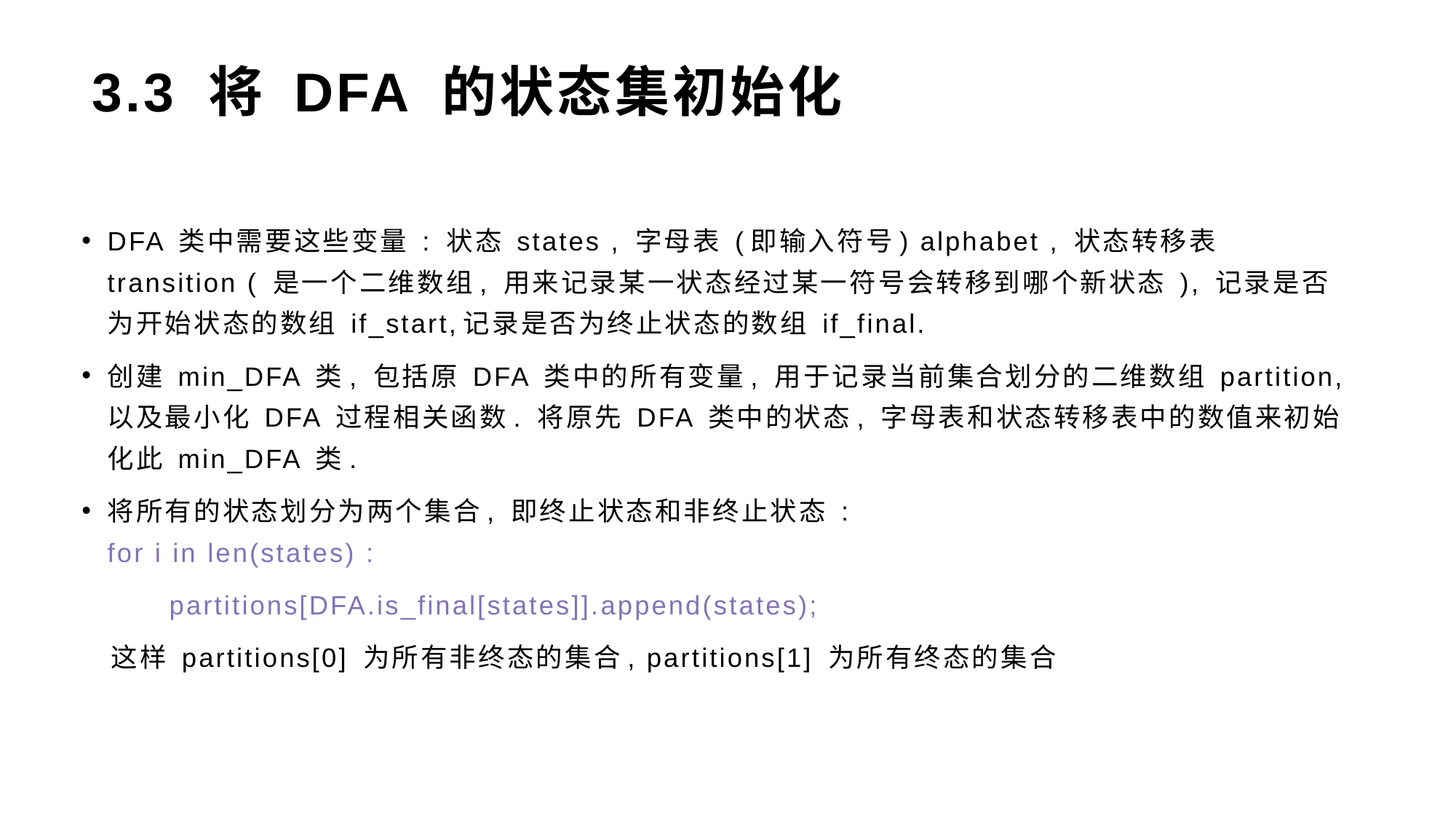

# 3.3 将 DFA 的状态集初始化
DFA 类中需要这些变量 : 状态 states , 字母表 (即输入符号) alphabet , 状态转移表 transition ( 是一个二维数组, 用来记录某一状态经过某一符号会转移到哪个新状态 ), 记录是否为开始状态的数组 if_start,记录是否为终止状态的数组 if_final.
创建 min_DFA 类, 包括原 DFA 类中的所有变量, 用于记录当前集合划分的二维数组 partition, 以及最小化 DFA 过程相关函数. 将原先 DFA 类中的状态, 字母表和状态转移表中的数值来初始化此 min_DFA 类.
将所有的状态划分为两个集合, 即终止状态和非终止状态 :
for i in len(states) :
         partitions[DFA.is_final[states]].append(states);
   这样 partitions[0] 为所有非终态的集合, partitions[1] 为所有终态的集合